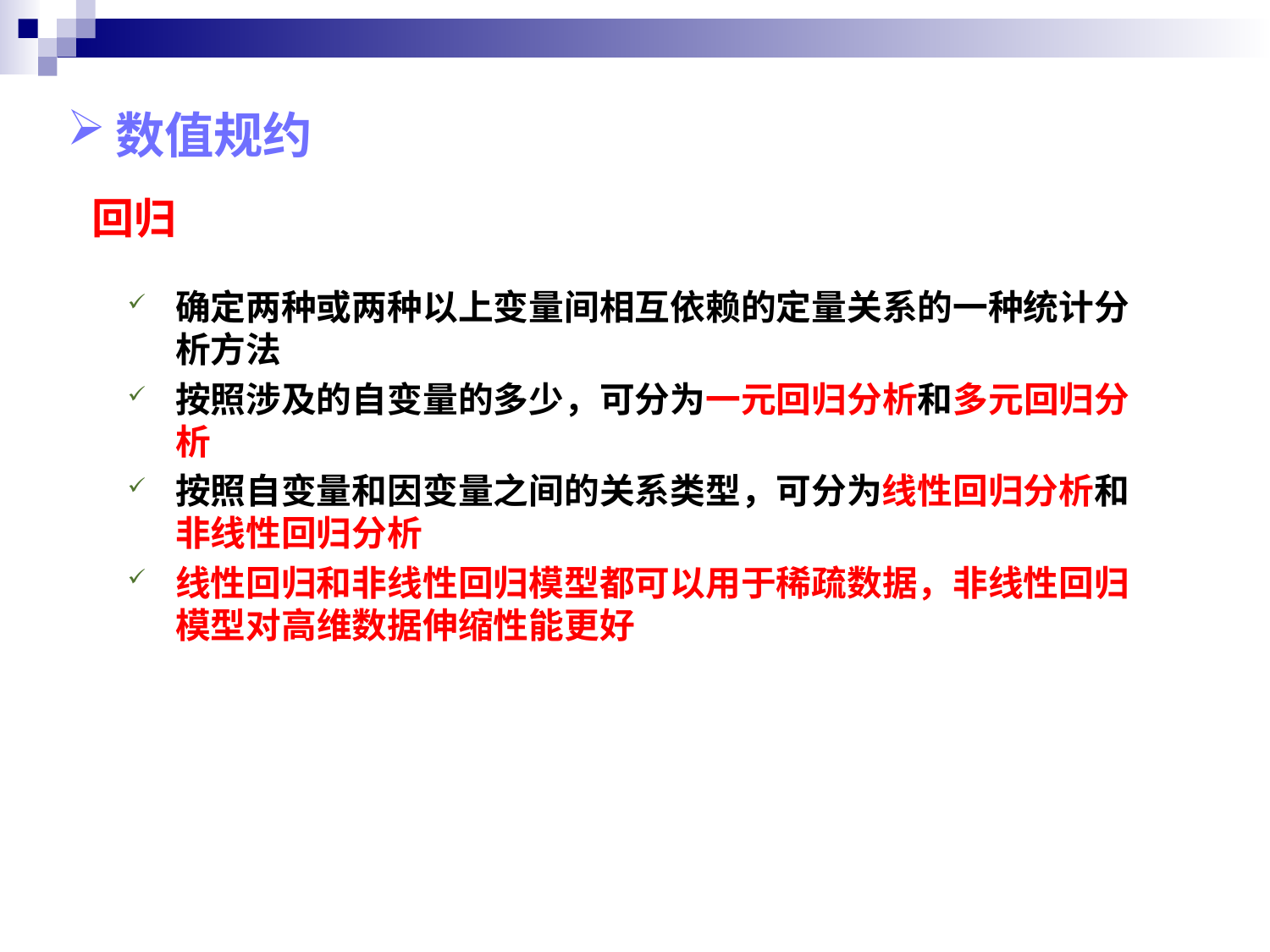

数值规约
回归
确定两种或两种以上变量间相互依赖的定量关系的一种统计分析方法
按照涉及的自变量的多少，可分为一元回归分析和多元回归分析
按照自变量和因变量之间的关系类型，可分为线性回归分析和非线性回归分析
线性回归和非线性回归模型都可以用于稀疏数据，非线性回归模型对高维数据伸缩性能更好